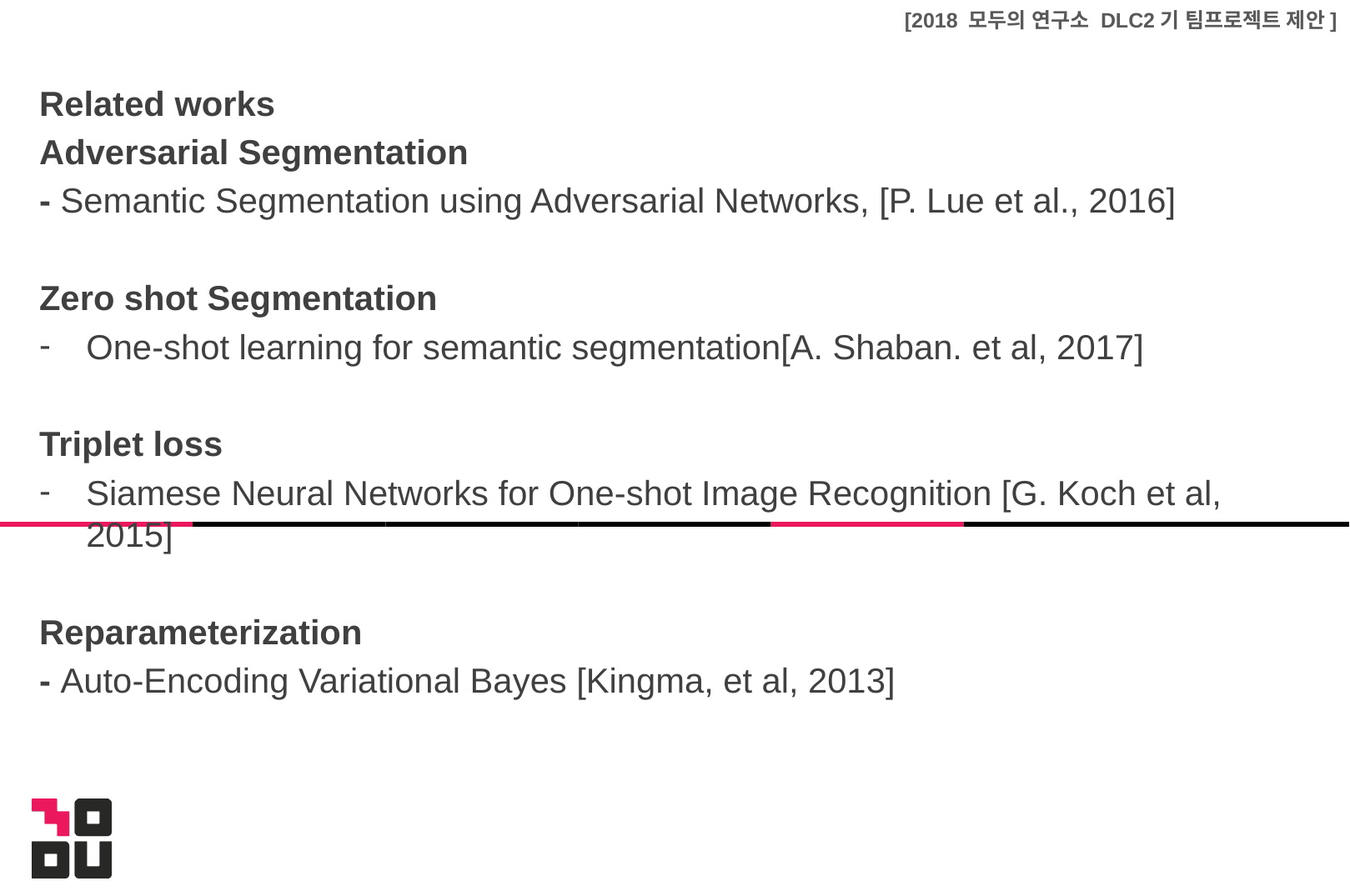

[2018 모두의 연구소 DLC2기 팀프로젝트 제안]
Related works
Adversarial Segmentation
- Semantic Segmentation using Adversarial Networks, [P. Lue et al., 2016]

Zero shot Segmentation
One-shot learning for semantic segmentation[A. Shaban. et al, 2017]

Triplet loss
Siamese Neural Networks for One-shot Image Recognition [G. Koch et al, 2015]

Reparameterization
- Auto-Encoding Variational Bayes [Kingma, et al, 2013]